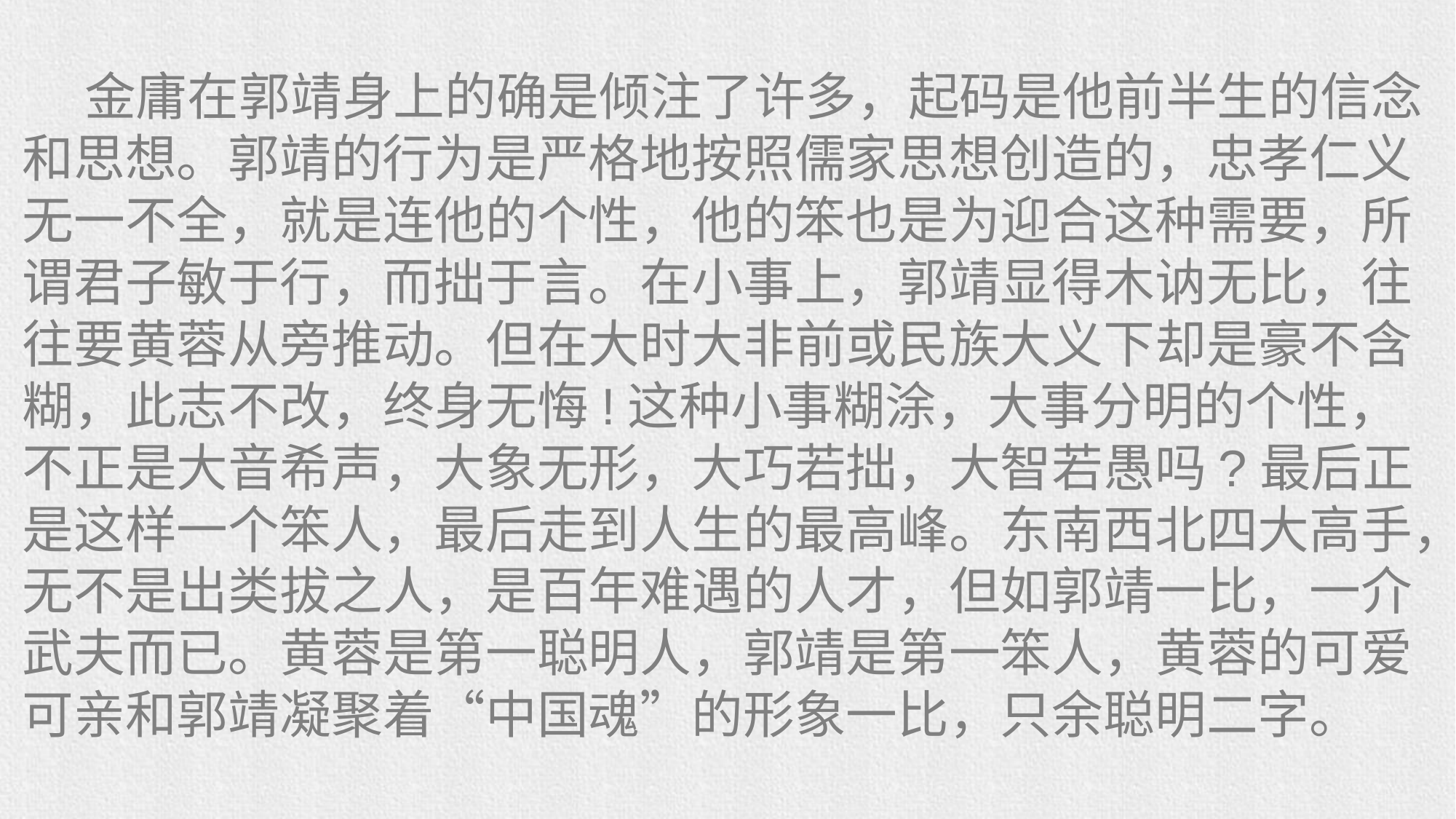

金庸在郭靖身上的确是倾注了许多，起码是他前半生的信念和思想。郭靖的行为是严格地按照儒家思想创造的，忠孝仁义无一不全，就是连他的个性，他的笨也是为迎合这种需要，所谓君子敏于行，而拙于言。在小事上，郭靖显得木讷无比，往往要黄蓉从旁推动。但在大时大非前或民族大义下却是豪不含糊，此志不改，终身无悔!这种小事糊涂，大事分明的个性，不正是大音希声，大象无形，大巧若拙，大智若愚吗?最后正是这样一个笨人，最后走到人生的最高峰。东南西北四大高手，无不是出类拔之人，是百年难遇的人才，但如郭靖一比，一介武夫而已。黄蓉是第一聪明人，郭靖是第一笨人，黄蓉的可爱可亲和郭靖凝聚着“中国魂”的形象一比，只余聪明二字。